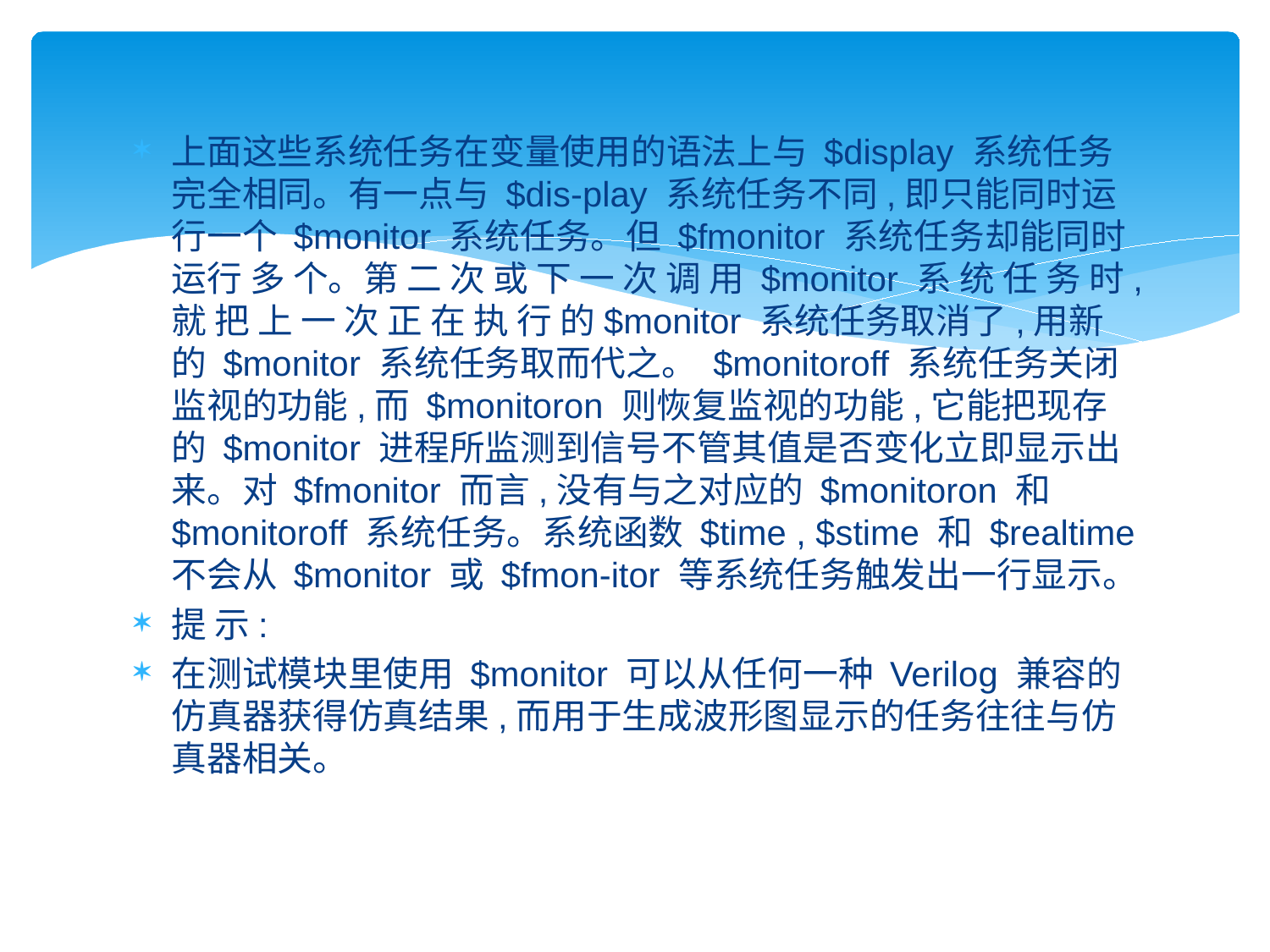

#
上面这些系统任务在变量使用的语法上与 $display 系统任务完全相同。有一点与 $dis-play 系统任务不同,即只能同时运行一个 $monitor 系统任务。但 $fmonitor 系统任务却能同时运行 多 个。第 二 次 或 下 一 次 调 用 $monitor 系 统 任 务 时,就 把 上 一 次 正 在 执 行 的$monitor 系统任务取消了,用新的 $monitor 系统任务取而代之。 $monitoroff 系统任务关闭监视的功能,而 $monitoron 则恢复监视的功能,它能把现存的 $monitor 进程所监测到信号不管其值是否变化立即显示出来。对 $fmonitor 而言,没有与之对应的 $monitoron 和$monitoroff 系统任务。系统函数 $time , $stime 和 $realtime 不会从 $monitor 或 $fmon-itor 等系统任务触发出一行显示。
提 示:
在测试模块里使用 $monitor 可以从任何一种 Verilog 兼容的仿真器获得仿真结果,而用于生成波形图显示的任务往往与仿真器相关。